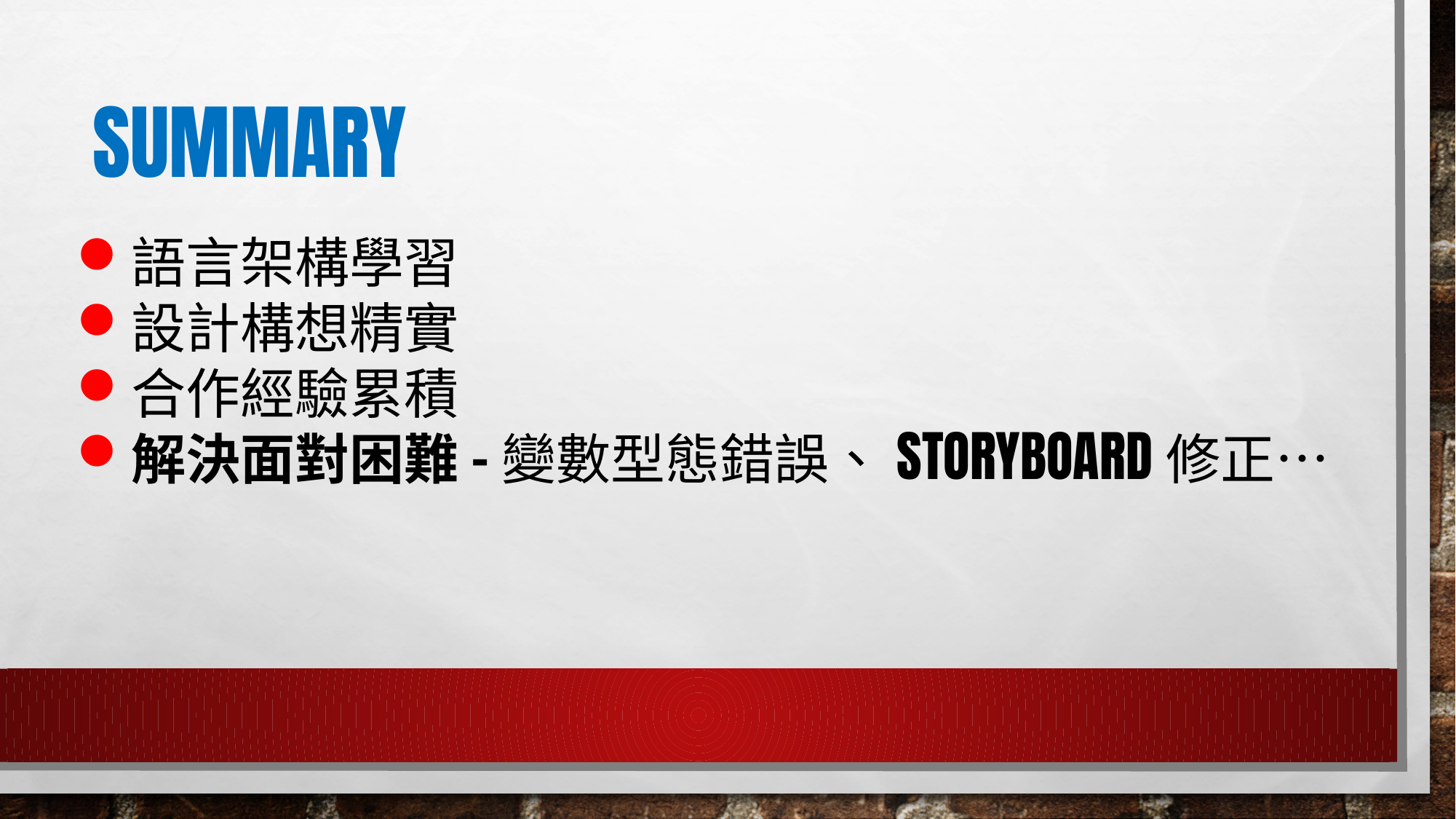

# summary
語言架構學習
設計構想精實
合作經驗累積
解決面對困難-變數型態錯誤、storyboard修正…